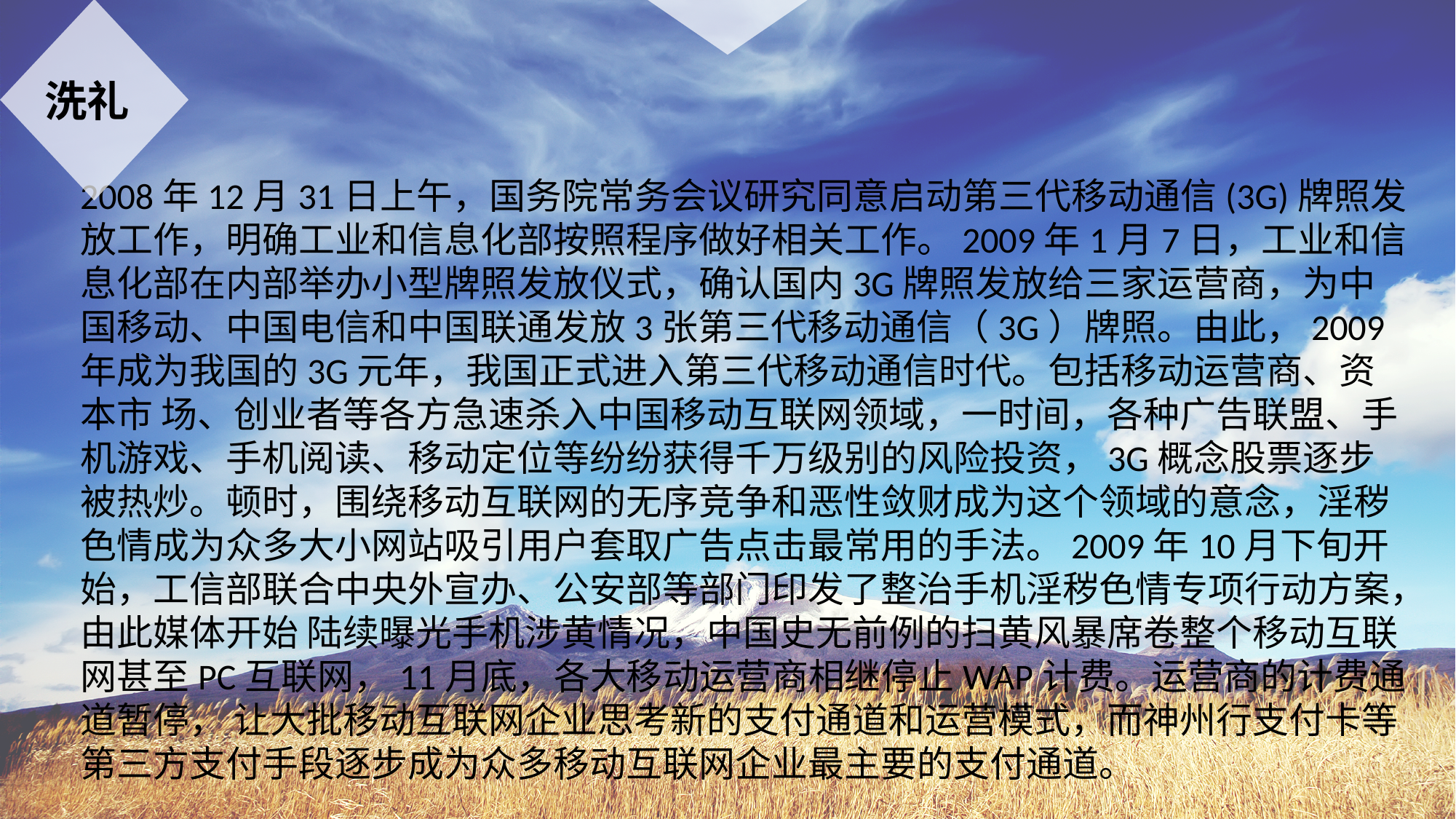

洗礼
2008年12月31日上午，国务院常务会议研究同意启动第三代移动通信(3G)牌照发放工作，明确工业和信息化部按照程序做好相关工作。2009年1月7日，工业和信息化部在内部举办小型牌照发放仪式，确认国内3G牌照发放给三家运营商，为中国移动、中国电信和中国联通发放3张第三代移动通信（3G）牌照。由此，2009年成为我国的3G元年，我国正式进入第三代移动通信时代。包括移动运营商、资本市 场、创业者等各方急速杀入中国移动互联网领域，一时间，各种广告联盟、手机游戏、手机阅读、移动定位等纷纷获得千万级别的风险投资，3G概念股票逐步被热炒。顿时，围绕移动互联网的无序竞争和恶性敛财成为这个领域的意念，淫秽色情成为众多大小网站吸引用户套取广告点击最常用的手法。2009年10月下旬开始，工信部联合中央外宣办、公安部等部门印发了整治手机淫秽色情专项行动方案，由此媒体开始 陆续曝光手机涉黄情况，中国史无前例的扫黄风暴席卷整个移动互联网甚至PC互联网，11月底，各大移动运营商相继停止WAP计费。运营商的计费通道暂停， 让大批移动互联网企业思考新的支付通道和运营模式，而神州行支付卡等第三方支付手段逐步成为众多移动互联网企业最主要的支付通道。